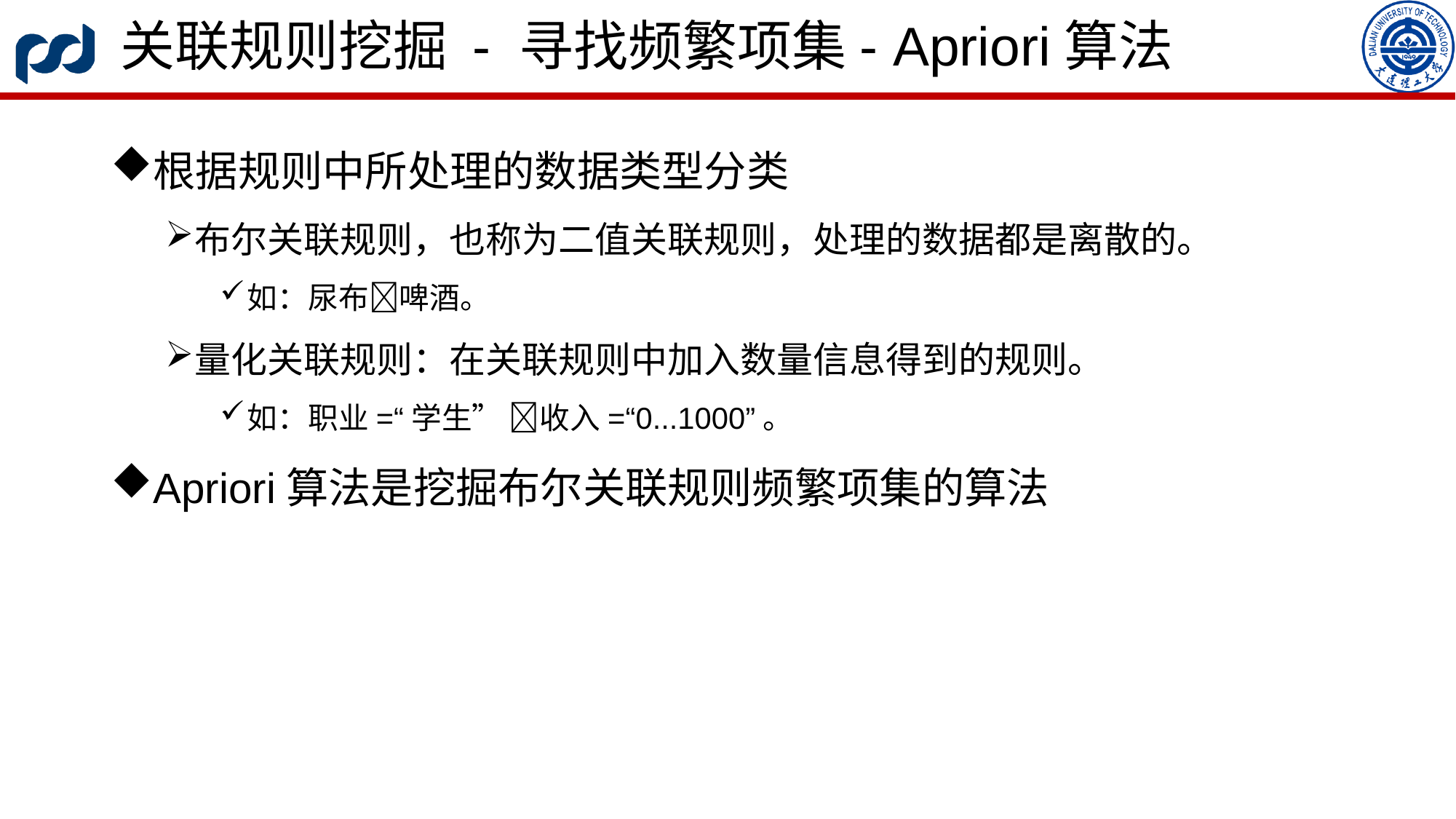

# 关联规则挖掘 - 寻找频繁项集- Apriori算法
根据规则中所处理的数据类型分类
布尔关联规则，也称为二值关联规则，处理的数据都是离散的。
如：尿布⇒啤酒。
量化关联规则：在关联规则中加入数量信息得到的规则。
如：职业=“学生” ⇒收入=“0...1000”。
Apriori算法是挖掘布尔关联规则频繁项集的算法